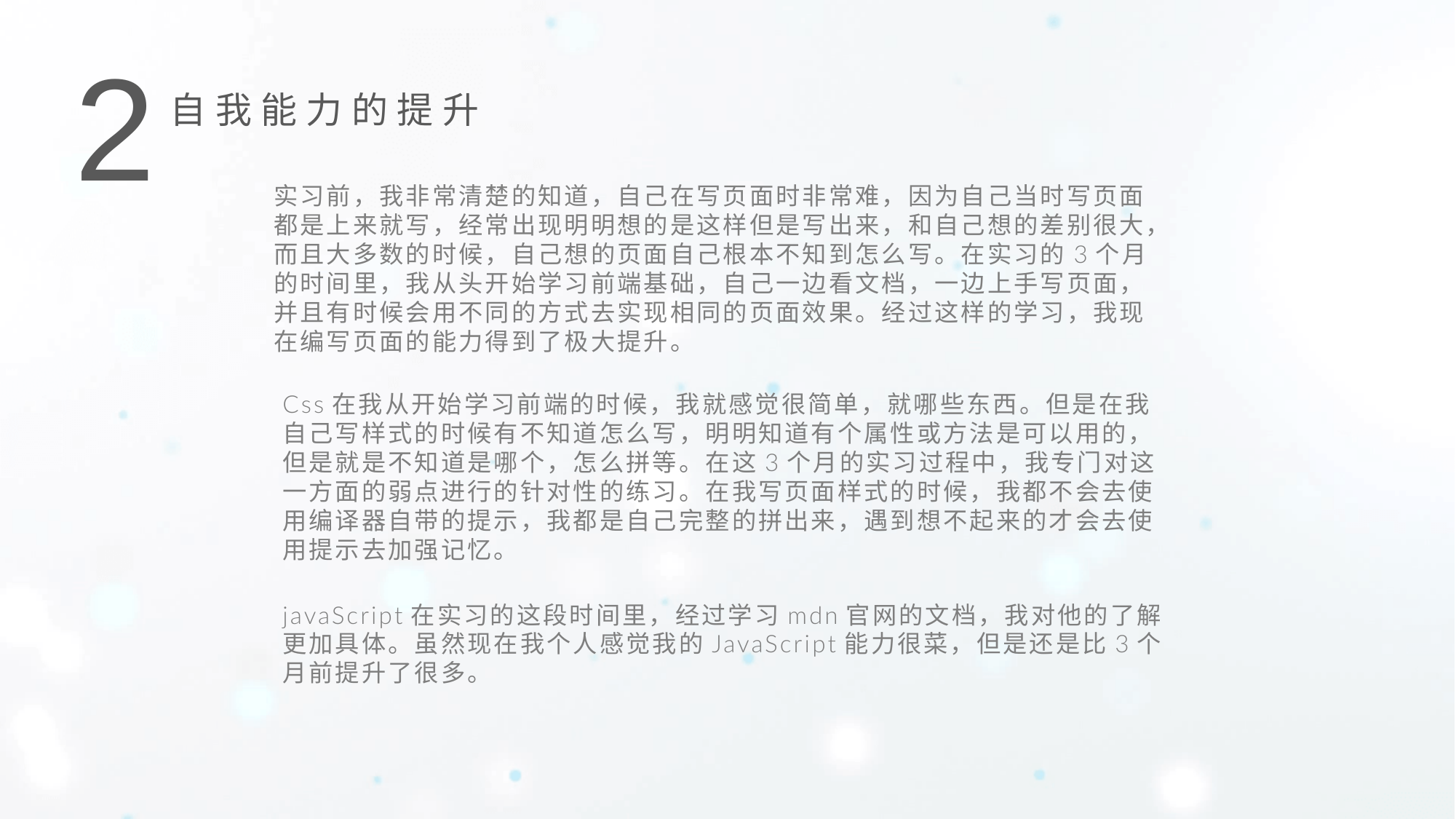

2
自我能力的提升
实习前，我非常清楚的知道，自己在写页面时非常难，因为自己当时写页面都是上来就写，经常出现明明想的是这样但是写出来，和自己想的差别很大，而且大多数的时候，自己想的页面自己根本不知到怎么写。在实习的3个月的时间里，我从头开始学习前端基础，自己一边看文档，一边上手写页面，并且有时候会用不同的方式去实现相同的页面效果。经过这样的学习，我现在编写页面的能力得到了极大提升。
Css在我从开始学习前端的时候，我就感觉很简单，就哪些东西。但是在我自己写样式的时候有不知道怎么写，明明知道有个属性或方法是可以用的，但是就是不知道是哪个，怎么拼等。在这3个月的实习过程中，我专门对这一方面的弱点进行的针对性的练习。在我写页面样式的时候，我都不会去使用编译器自带的提示，我都是自己完整的拼出来，遇到想不起来的才会去使用提示去加强记忆。
javaScript在实习的这段时间里，经过学习mdn官网的文档，我对他的了解更加具体。虽然现在我个人感觉我的JavaScript能力很菜，但是还是比3个月前提升了很多。